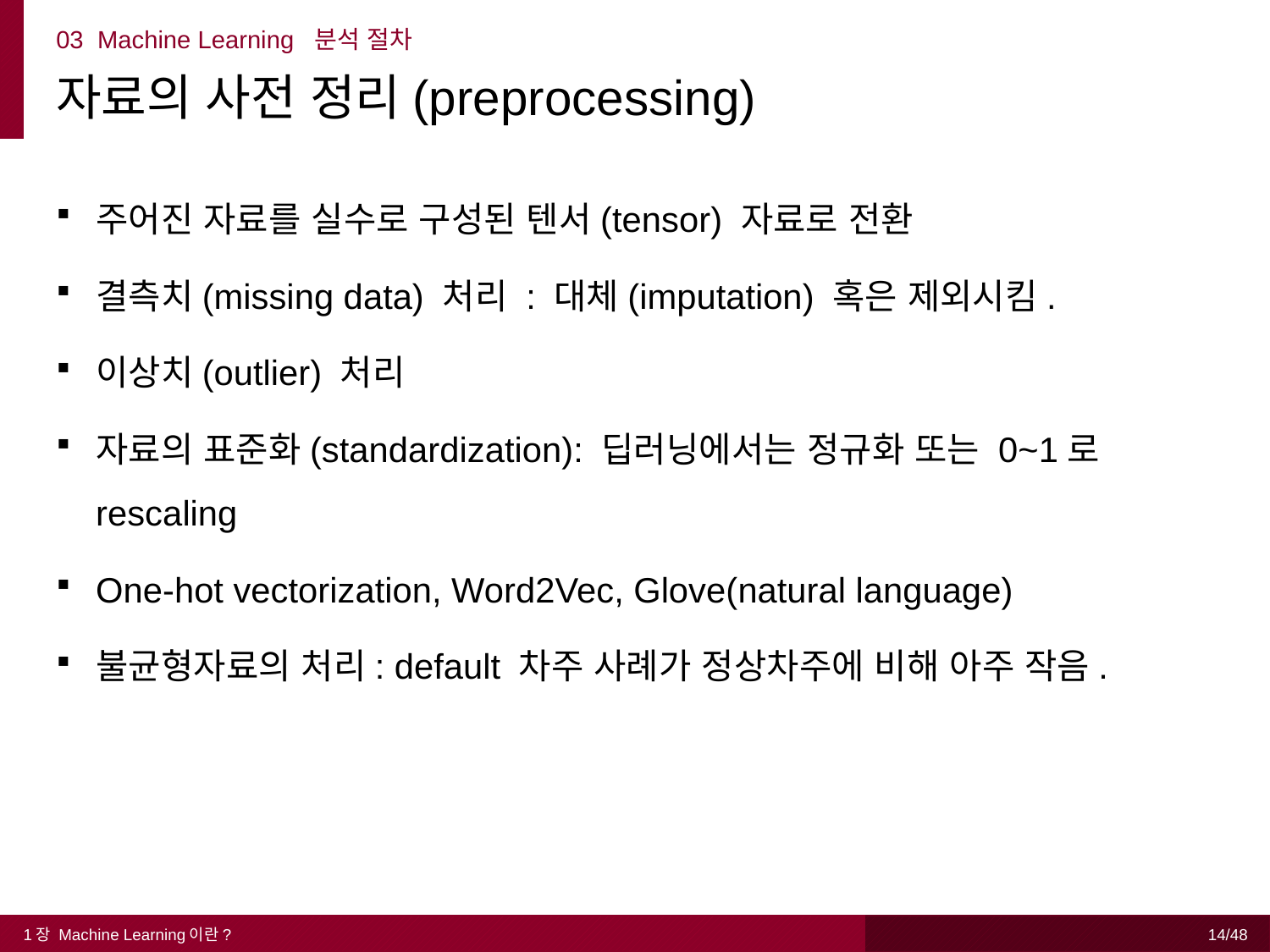

03  Machine Learning  분석 절차
자료의 사전 정리(preprocessing)
주어진 자료를 실수로 구성된 텐서(tensor) 자료로 전환
결측치(missing data) 처리 : 대체(imputation) 혹은 제외시킴.
이상치(outlier) 처리
자료의 표준화(standardization): 딥러닝에서는 정규화 또는 0~1로 rescaling
One-hot vectorization, Word2Vec, Glove(natural language)
불균형자료의 처리: default 차주 사례가 정상차주에 비해 아주 작음.

1장 Machine Learning이란?
14/48